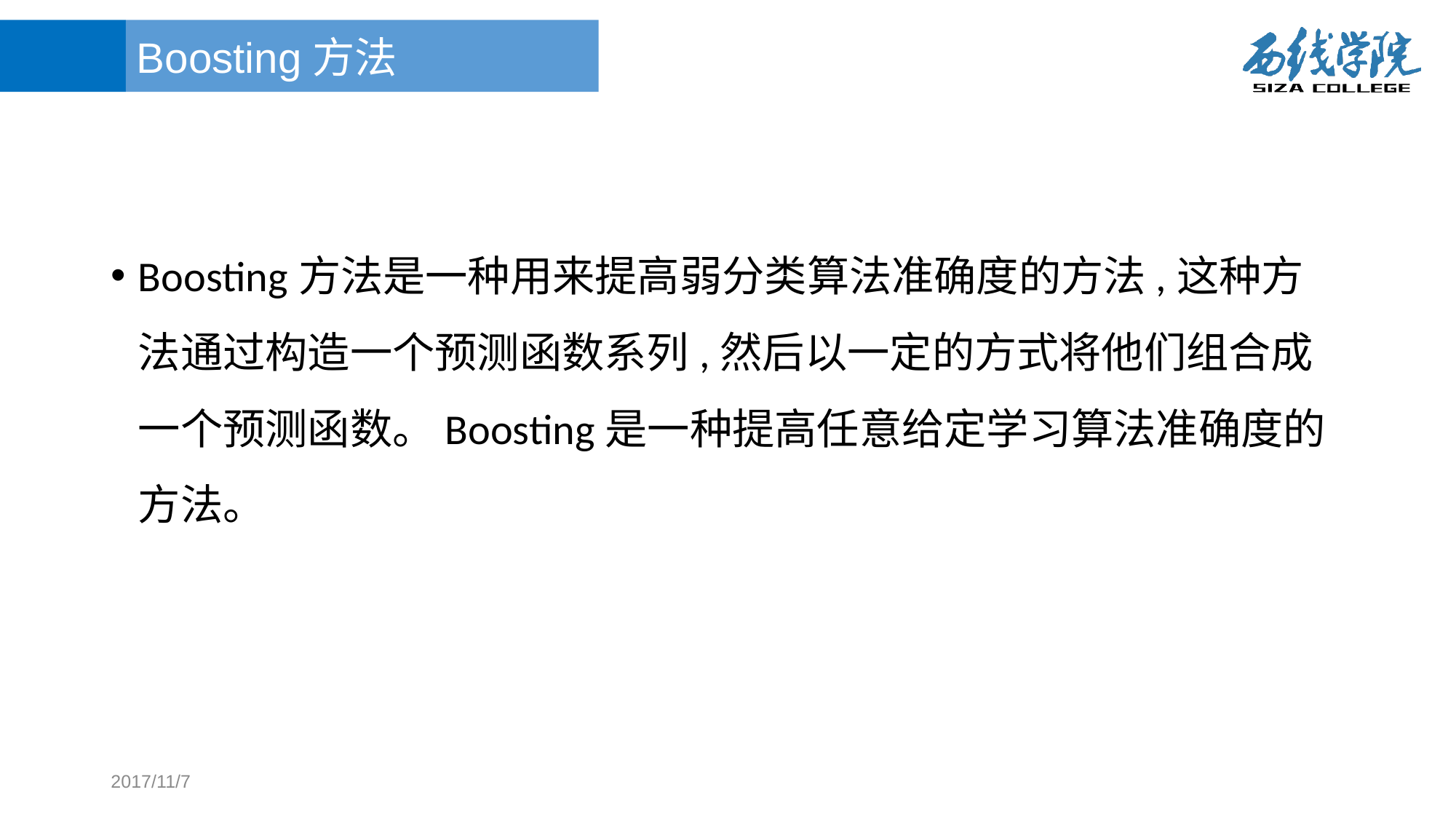

# Boosting方法
Boosting方法是一种用来提高弱分类算法准确度的方法,这种方法通过构造一个预测函数系列,然后以一定的方式将他们组合成一个预测函数。Boosting是一种提高任意给定学习算法准确度的方法。
2017/11/7